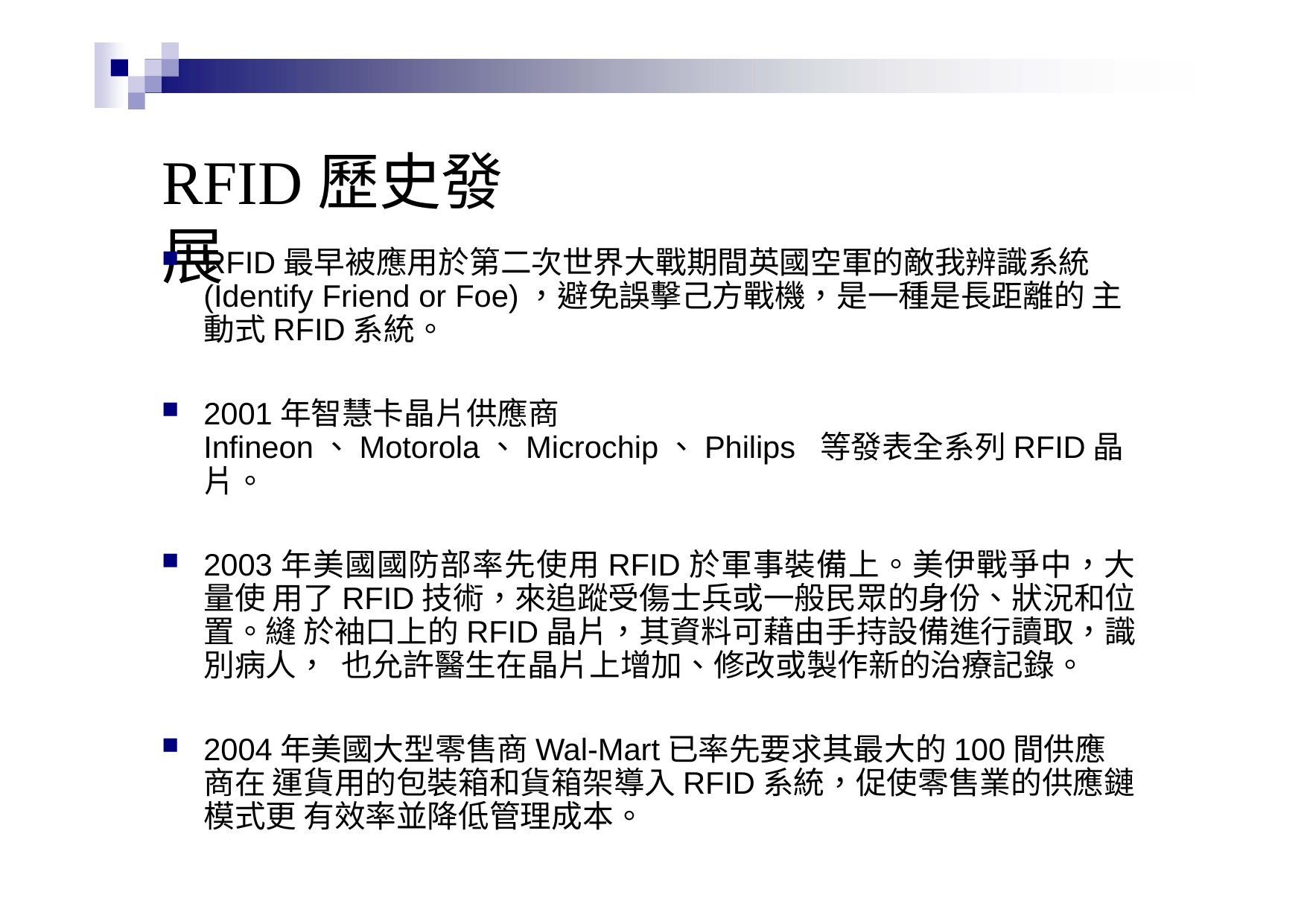

# RFID歷史發展
RFID最早被應用於第二次世界大戰期間英國空軍的敵我辨識系統 (Identify Friend or Foe)，避免誤擊己方戰機，是一種是長距離的 主動式RFID系統。

2001年智慧卡晶片供應商Infineon、Motorola、Microchip、Philips  等發表全系列RFID晶片。

2003年美國國防部率先使用RFID於軍事裝備上。美伊戰爭中，大量使 用了RFID技術，來追蹤受傷士兵或一般民眾的身份、狀況和位置。縫 於袖口上的RFID晶片，其資料可藉由手持設備進行讀取，識別病人，  也允許醫生在晶片上增加、修改或製作新的治療記錄。

2004年美國大型零售商Wal-Mart已率先要求其最大的100間供應商在 運貨用的包裝箱和貨箱架導入RFID系統，促使零售業的供應鏈模式更 有效率並降低管理成本。